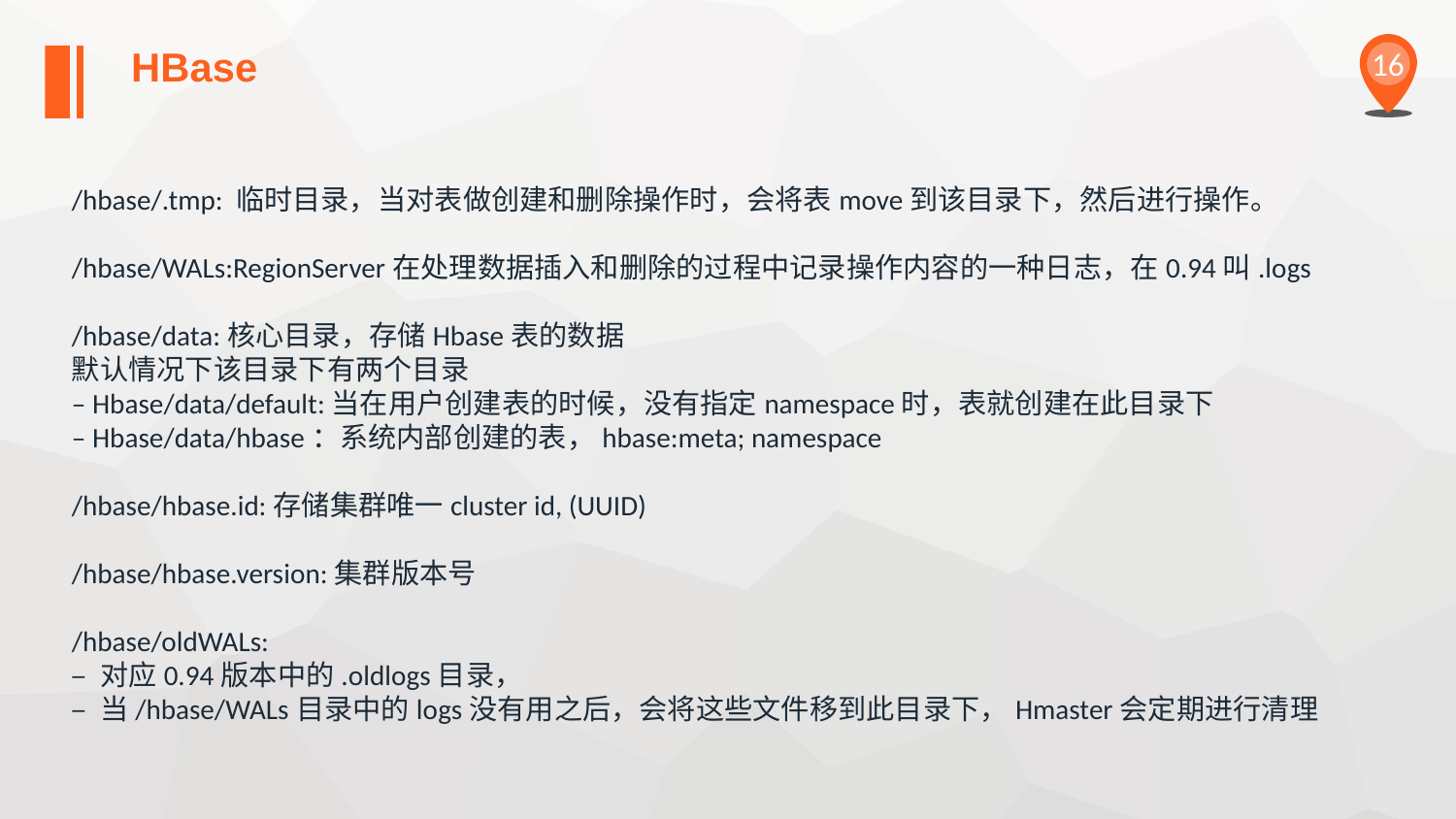

HBase
16

/hbase/.tmp: 临时目录，当对表做创建和删除操作时，会将表move到该目录下，然后进行操作。

/hbase/WALs:RegionServer在处理数据插入和删除的过程中记录操作内容的一种日志，在0.94叫.logs

/hbase/data:核心目录，存储Hbase表的数据
默认情况下该目录下有两个目录
– Hbase/data/default:当在用户创建表的时候，没有指定namespace时，表就创建在此目录下
– Hbase/data/hbase：系统内部创建的表，hbase:meta; namespace

/hbase/hbase.id:存储集群唯一cluster id, (UUID)

/hbase/hbase.version:集群版本号

/hbase/oldWALs:
– 对应0.94版本中的.oldlogs目录，
– 当/hbase/WALs目录中的logs没有用之后，会将这些文件移到此目录下，Hmaster会定期进行清理